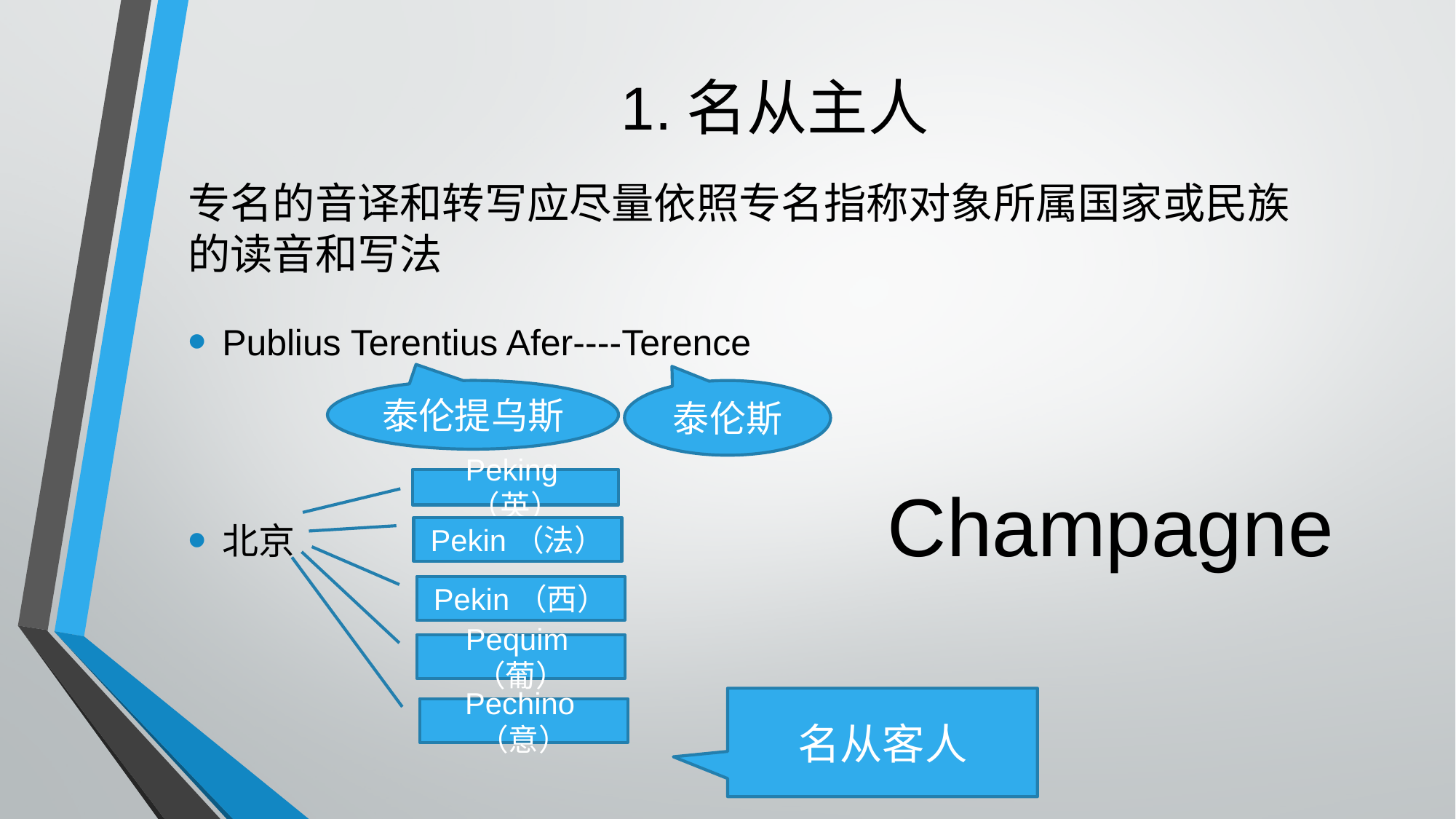

# 1.名从主人
专名的音译和转写应尽量依照专名指称对象所属国家或民族的读音和写法
Publius Terentius Afer----Terence
泰伦斯
泰伦提乌斯
Peking（英）
Champagne
北京
Pekin（法）
Pekin（西）
Pequim（葡）
名从客人
Pechino（意）